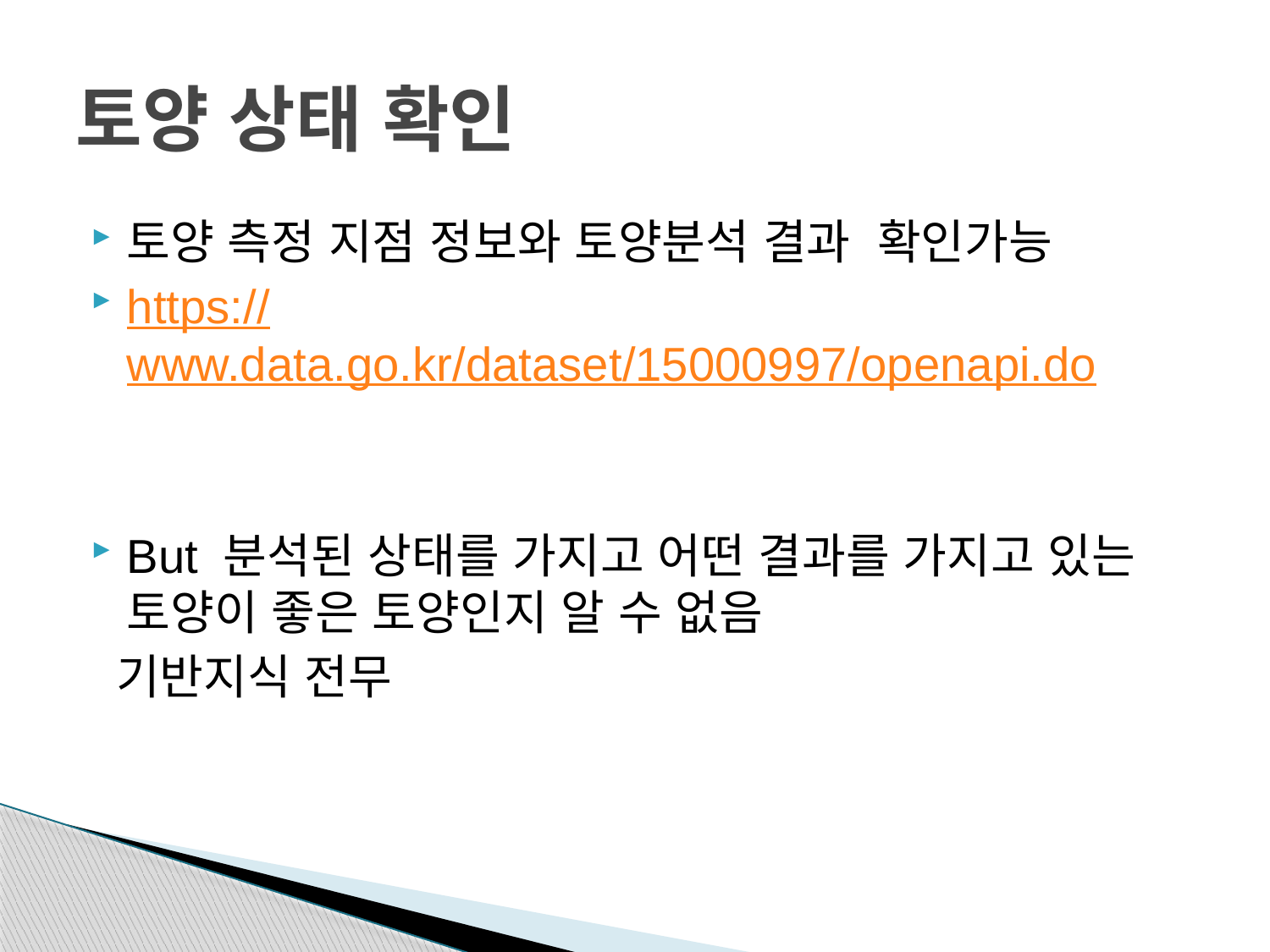

# 토양 상태 확인
토양 측정 지점 정보와 토양분석 결과  확인가능
https://www.data.go.kr/dataset/15000997/openapi.do

But 분석된 상태를 가지고 어떤 결과를 가지고 있는 토양이 좋은 토양인지 알 수 없음
 기반지식 전무